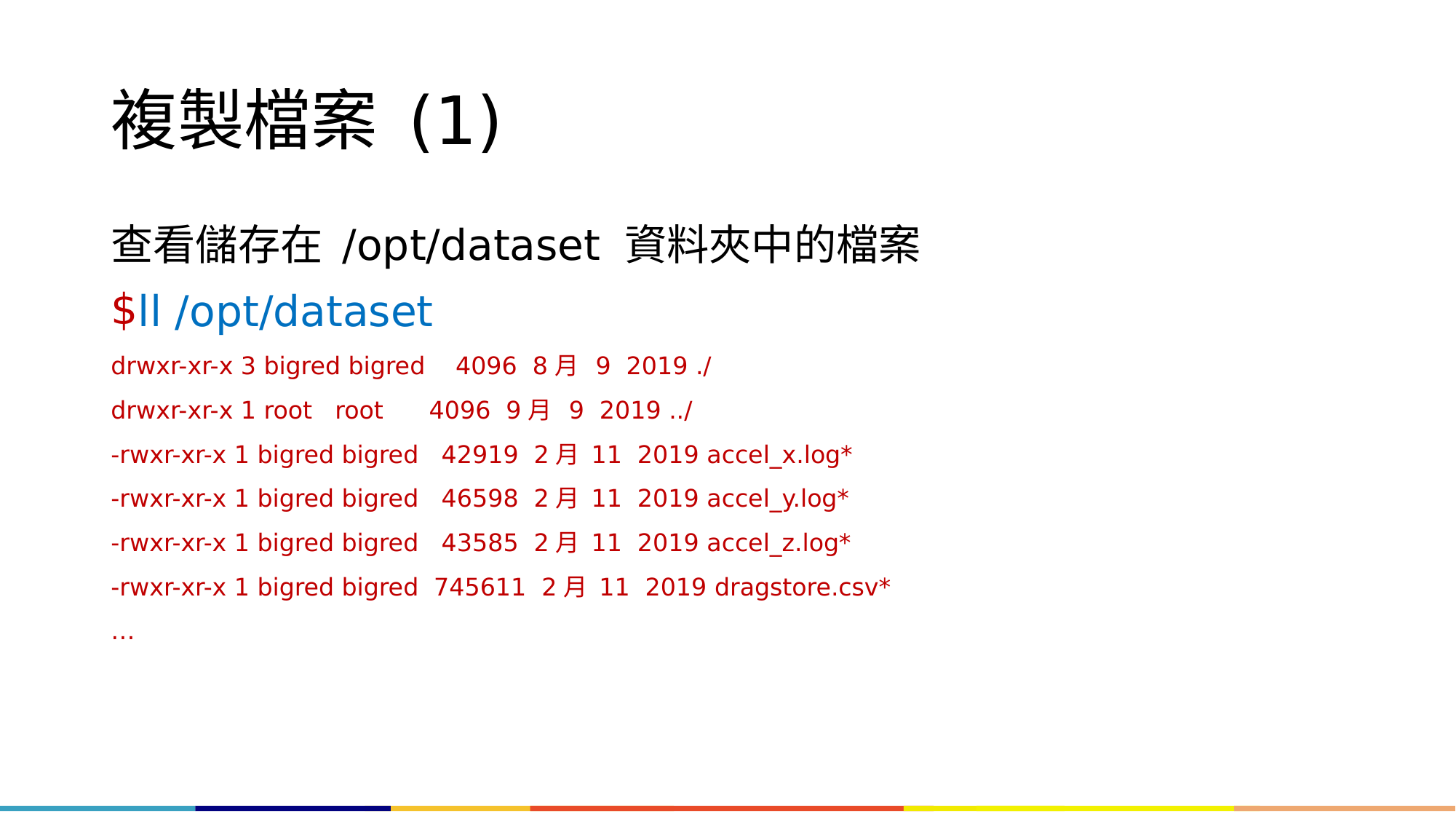

# 複製檔案 (1)
查看儲存在 /opt/dataset 資料夾中的檔案
ll /opt/dataset
drwxr-xr-x 3 bigred bigred    4096  8月  9  2019 ./
drwxr-xr-x 1 root   root      4096  9月  9  2019 ../
-rwxr-xr-x 1 bigred bigred   42919  2月 11  2019 accel_x.log*
-rwxr-xr-x 1 bigred bigred   46598  2月 11  2019 accel_y.log*
-rwxr-xr-x 1 bigred bigred   43585  2月 11  2019 accel_z.log*
-rwxr-xr-x 1 bigred bigred  745611  2月 11  2019 dragstore.csv*
…